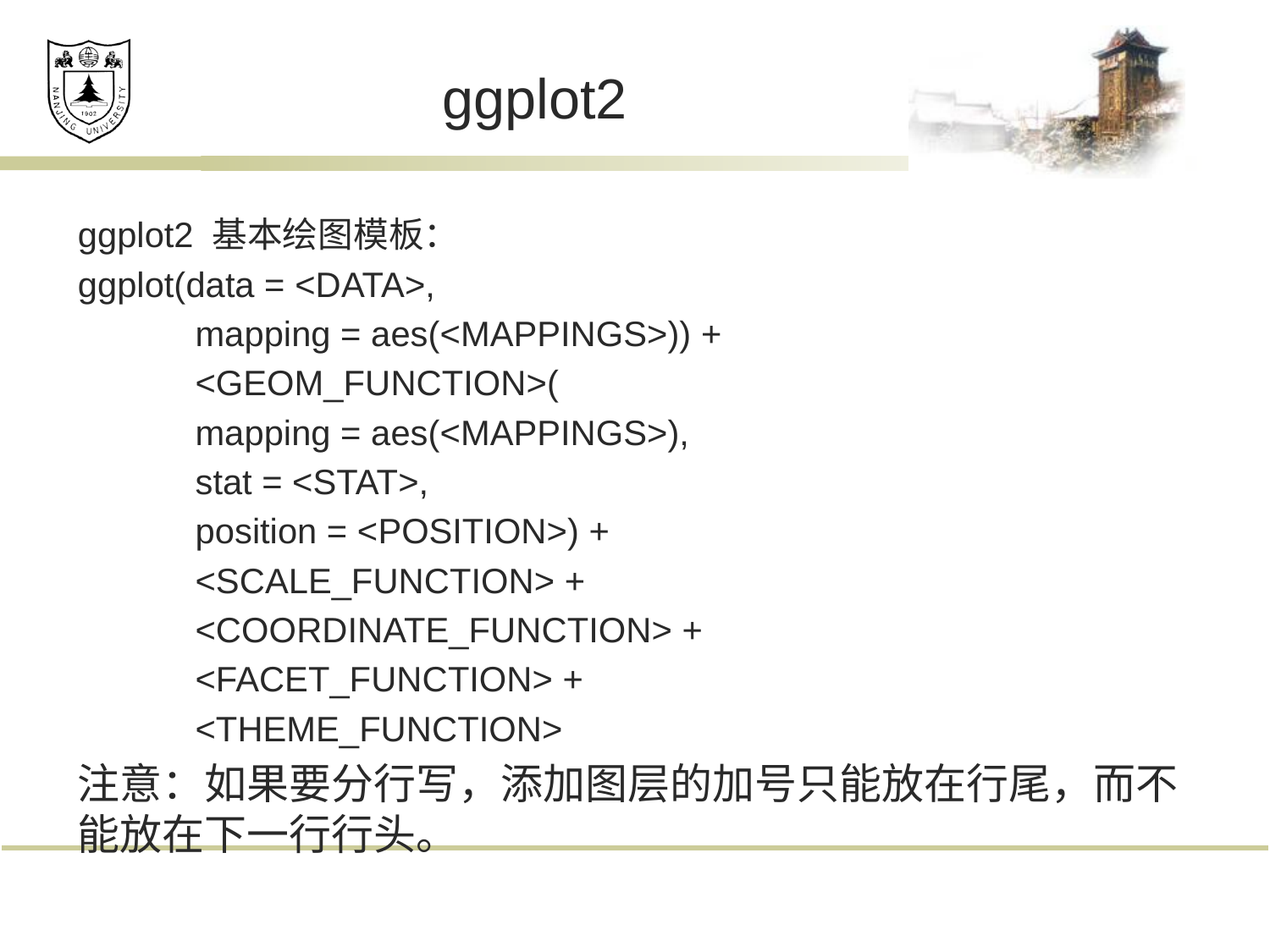

# ggplot2
ggplot2 基本绘图模板：
ggplot(data = <DATA>,
mapping = aes(<MAPPINGS>)) +
<GEOM_FUNCTION>(
mapping = aes(<MAPPINGS>),
stat = <STAT>,
position = <POSITION>) +
<SCALE_FUNCTION> +
<COORDINATE_FUNCTION> +
<FACET_FUNCTION> +
<THEME_FUNCTION>
注意：如果要分行写，添加图层的加号只能放在行尾，而不能放在下一行行头。